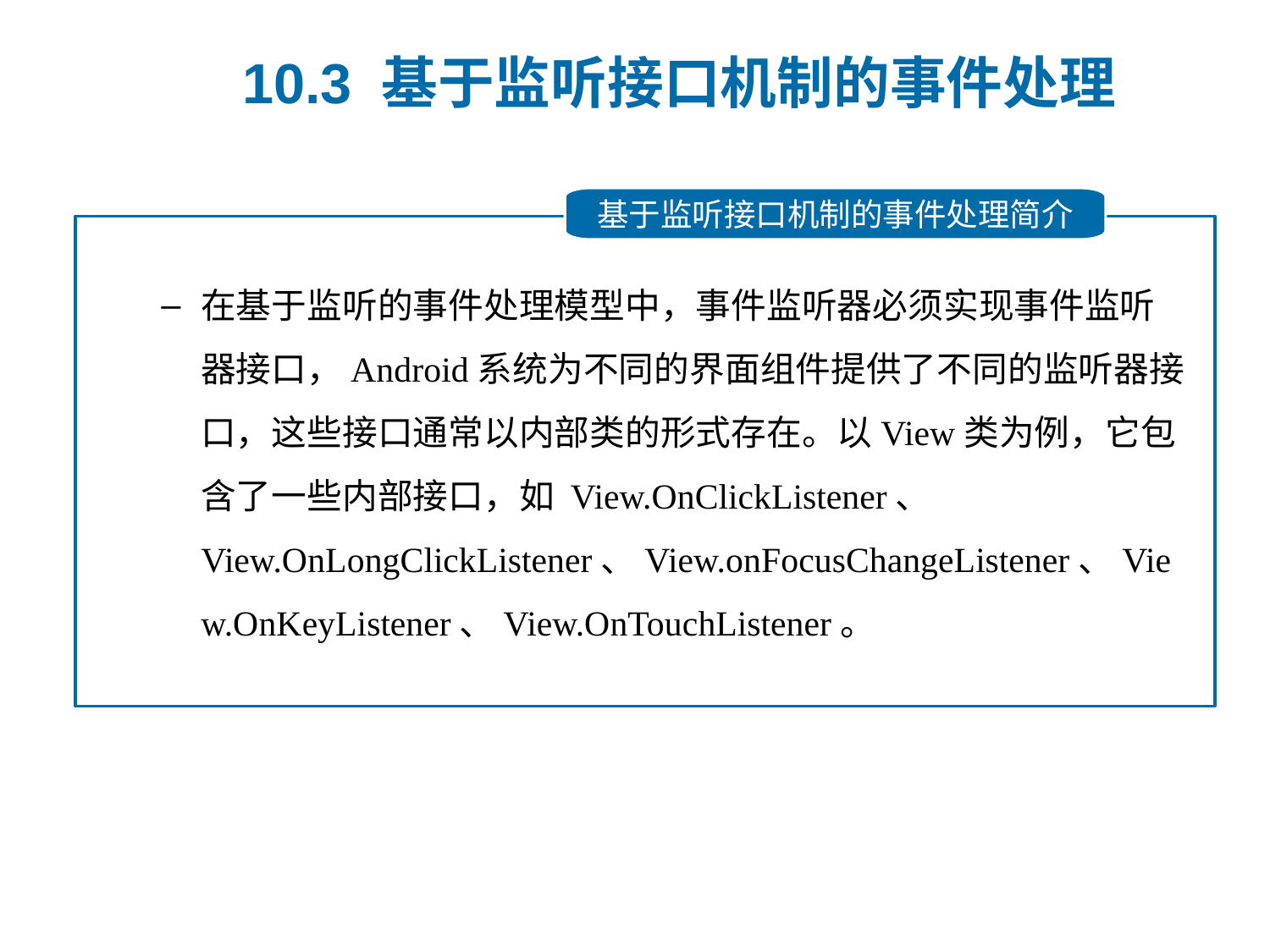

10.3 基于监听接口机制的事件处理
基于监听接口机制的事件处理简介

在基于监听的事件处理模型中，事件监听器必须实现事件监听器接口，Android系统为不同的界面组件提供了不同的监听器接口，这些接口通常以内部类的形式存在。以View类为例，它包含了一些内部接口，如 View.OnClickListener、 View.OnLongClickListener、View.onFocusChangeListener、View.OnKeyListener、View.OnTouchListener。